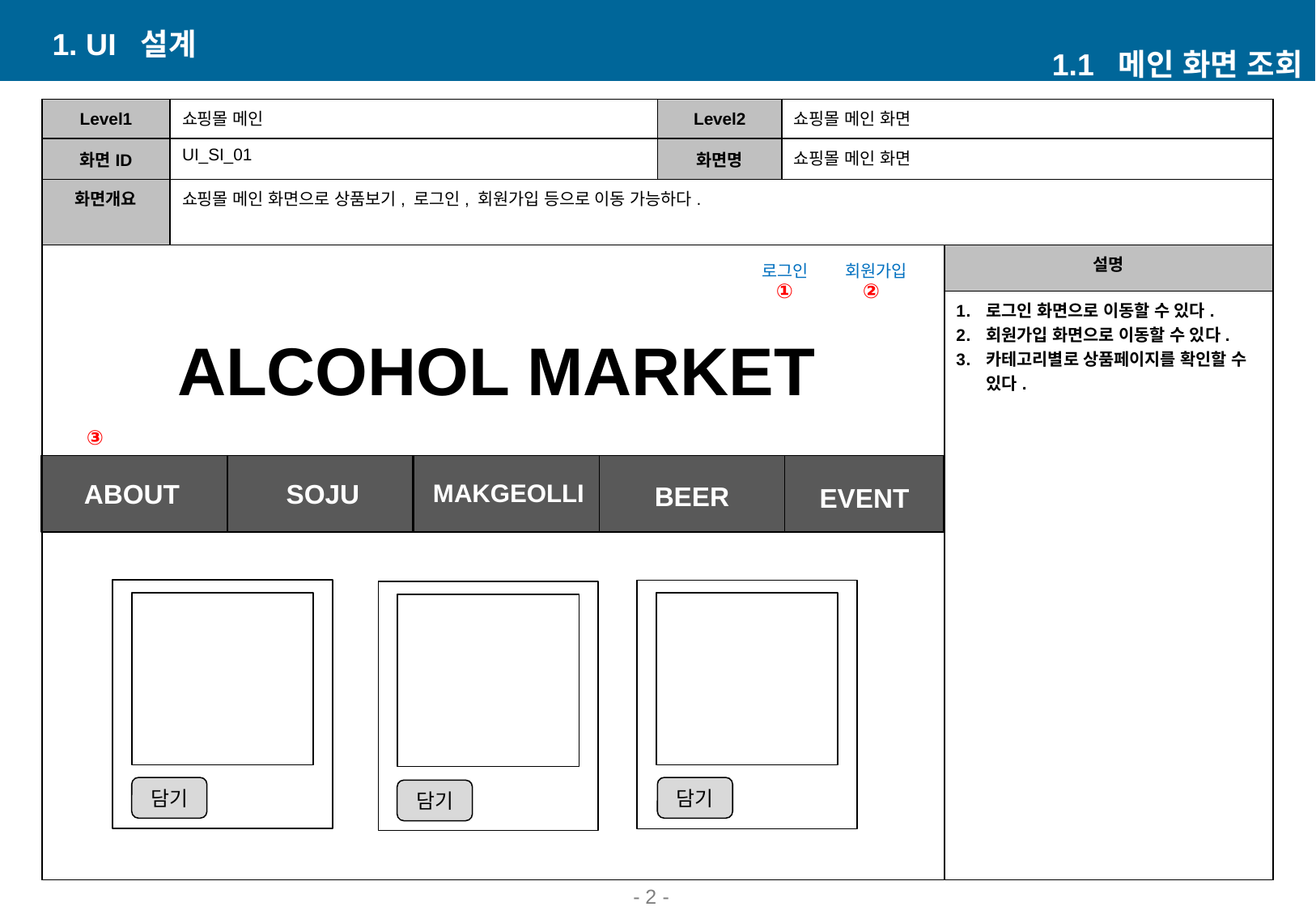

1. UI  설계
1.1  메인 화면 조회
| Level1 | 쇼핑몰 메인 | Level2 | 쇼핑몰 메인 화면 |  |
| --- | --- | --- | --- | --- |
| 화면ID | UI\_SI\_01 | 화면명 | 쇼핑몰 메인 화면 |  |
| 화면개요 | 쇼핑몰 메인 화면으로 상품보기, 로그인, 회원가입 등으로 이동 가능하다. |  |  |  |
|  |  |  |  | 설명 |
|  |  |  |  | 로그인 화면으로 이동할 수 있다. 회원가입 화면으로 이동할 수 있다. 카테고리별로 상품페이지를 확인할 수 있다. |
로그인
회원가입
②
①
ALCOHOL MARKET
③

ABOUT
SOJU
MAKGEOLLI
BEER
EVENT

담기
담기
담기
- 2 -